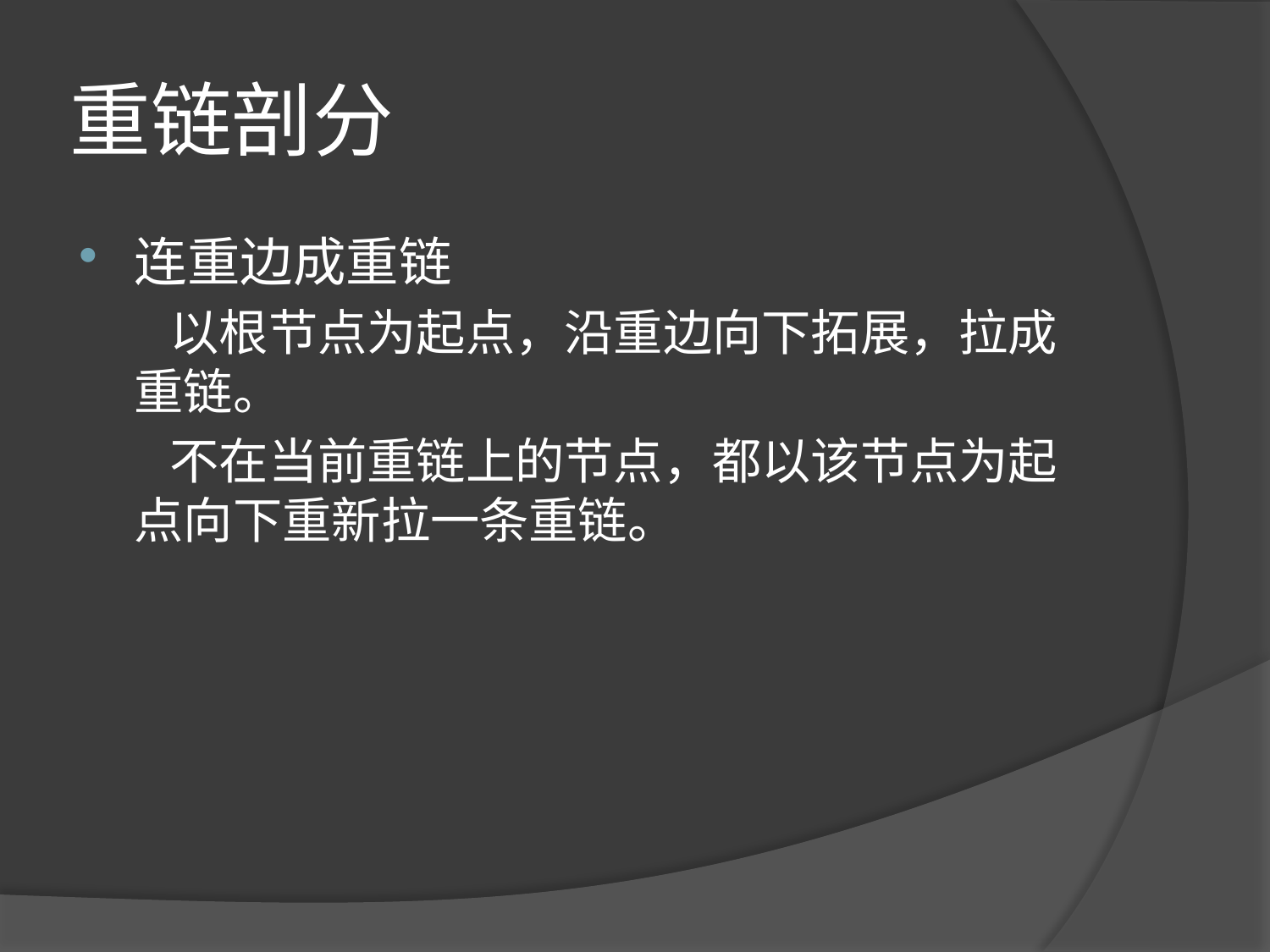

# 重链剖分
连重边成重链
       以根节点为起点，沿重边向下拓展，拉成重链。
       不在当前重链上的节点，都以该节点为起点向下重新拉一条重链。